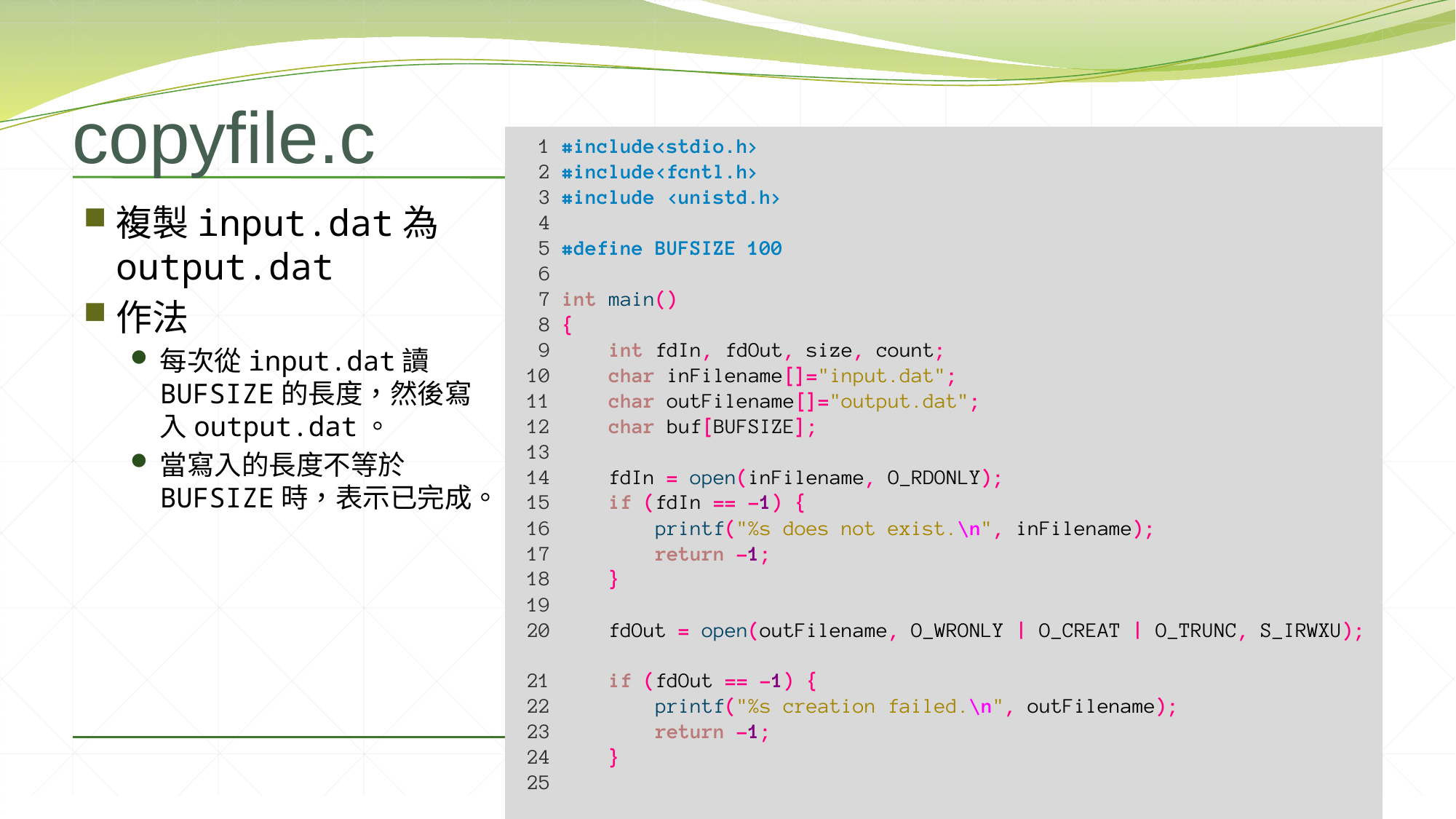

# copyfile.c
  1 #include<stdio.h>
  2 #include<fcntl.h>
  3 #include <unistd.h>
  4
  5 #define BUFSIZE 100
  6
  7 int main()
  8 {
  9     int fdIn, fdOut, size, count;
 10     char inFilename[]="input.dat";
 11     char outFilename[]="output.dat";
 12     char buf[BUFSIZE];
 13
 14     fdIn = open(inFilename, O_RDONLY);
 15     if (fdIn == -1) {
 16         printf("%s does not exist.\n", inFilename);
 17         return -1;
 18     }
 19
 20     fdOut = open(outFilename, O_WRONLY | O_CREAT | O_TRUNC, S_IRWXU);
 21     if (fdOut == -1) {
 22         printf("%s creation failed.\n", outFilename);
 23         return -1;
 24     }
 25

複製input.dat為output.dat
作法
每次從input.dat讀BUFSIZE的長度，然後寫入output.dat。
當寫入的長度不等於BUFSIZE時，表示已完成。